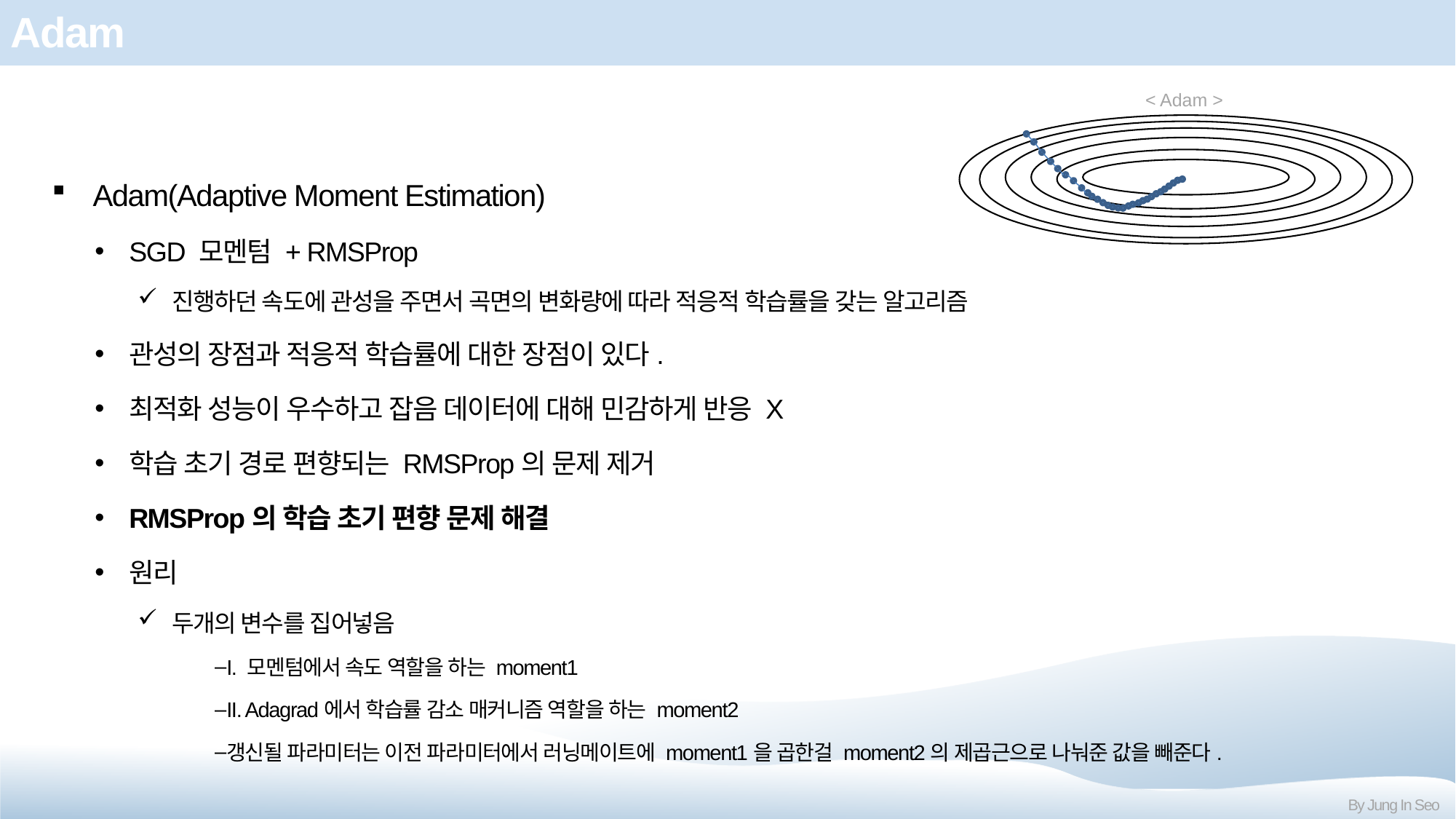

# Adam
< Adam >

Adam(Adaptive Moment Estimation)
SGD 모멘텀 + RMSProp
진행하던 속도에 관성을 주면서 곡면의 변화량에 따라 적응적 학습률을 갖는 알고리즘
관성의 장점과 적응적 학습률에 대한 장점이 있다.
최적화 성능이 우수하고 잡음 데이터에 대해 민감하게 반응 X
학습 초기 경로 편향되는 RMSProp의 문제 제거
RMSProp의 학습 초기 편향 문제 해결
원리
두개의 변수를 집어넣음
I. 모멘텀에서 속도 역할을 하는 moment1
II. Adagrad에서 학습률 감소 매커니즘 역할을 하는 moment2
갱신될 파라미터는 이전 파라미터에서 러닝메이트에 moment1을 곱한걸 moment2의 제곱근으로 나눠준 값을 빼준다.